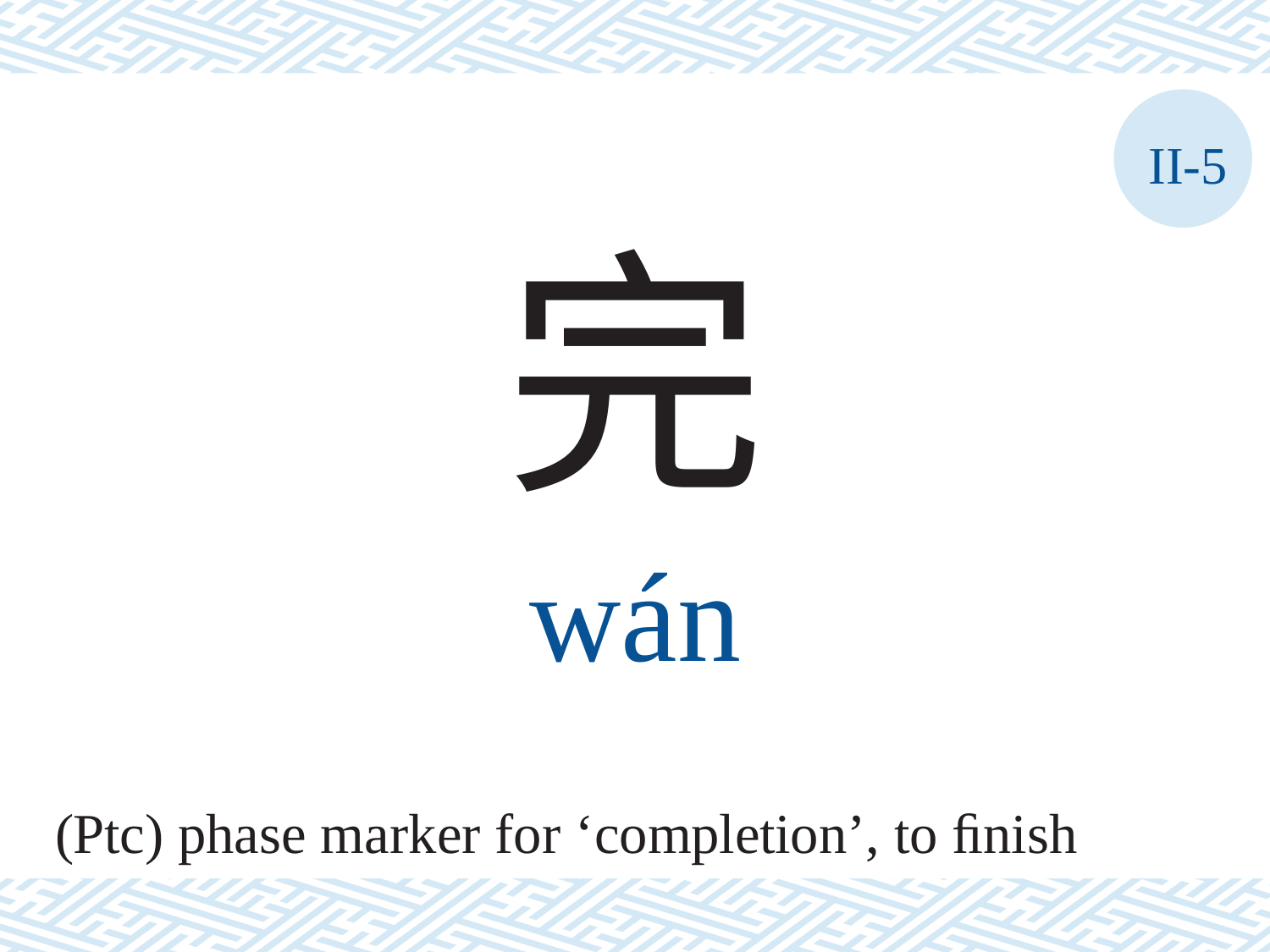

II-5
完
wán
(Ptc) phase marker for ‘completion’, to ﬁnish